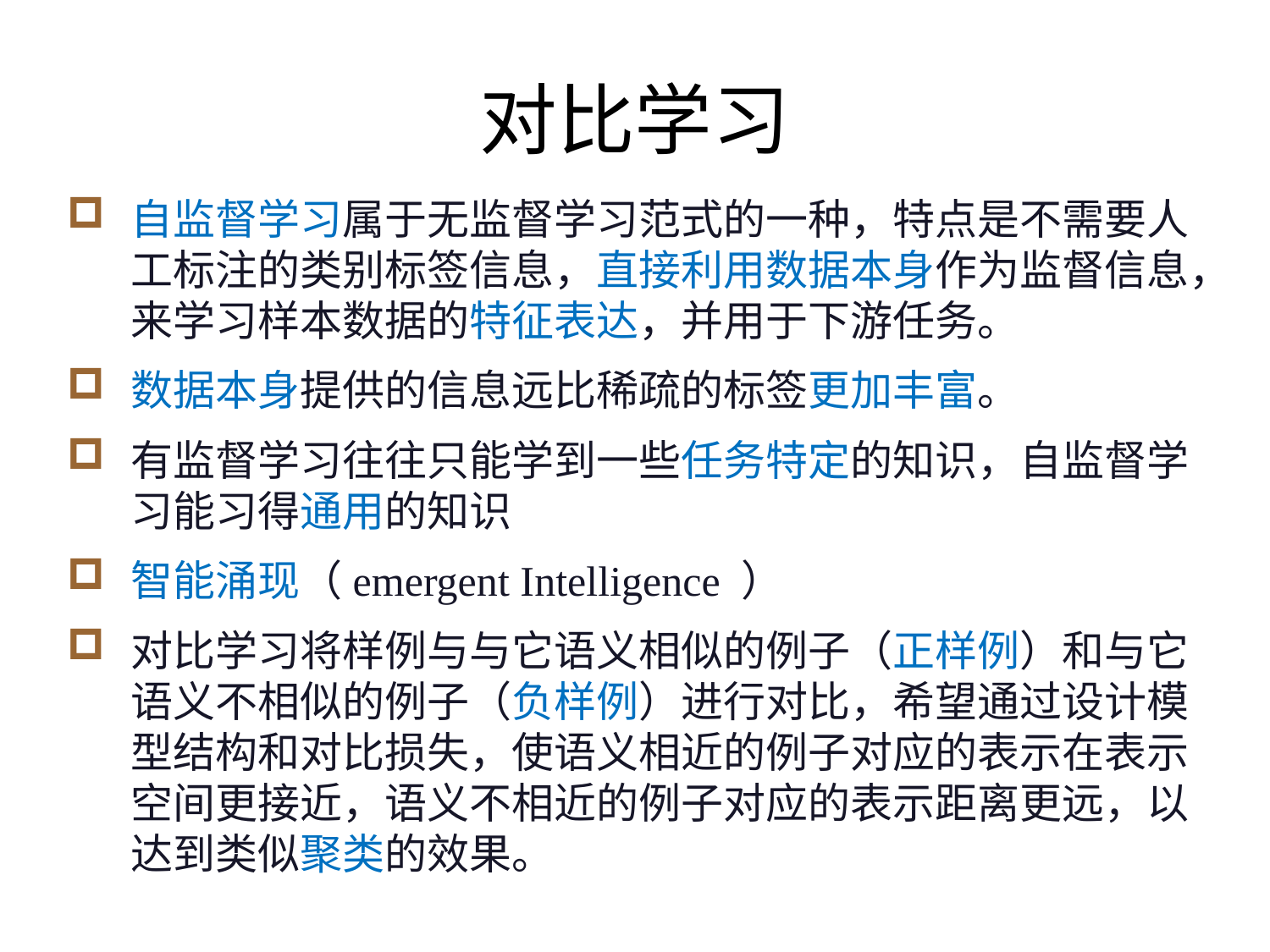

# 对比学习
自监督学习属于无监督学习范式的一种，特点是不需要人工标注的类别标签信息，直接利用数据本身作为监督信息，来学习样本数据的特征表达，并用于下游任务。
数据本身提供的信息远比稀疏的标签更加丰富。
有监督学习往往只能学到一些任务特定的知识，自监督学习能习得通用的知识
智能涌现（emergent Intelligence ）
对比学习将样例与与它语义相似的例子（正样例）和与它语义不相似的例子（负样例）进行对比，希望通过设计模型结构和对比损失，使语义相近的例子对应的表示在表示空间更接近，语义不相近的例子对应的表示距离更远，以达到类似聚类的效果。